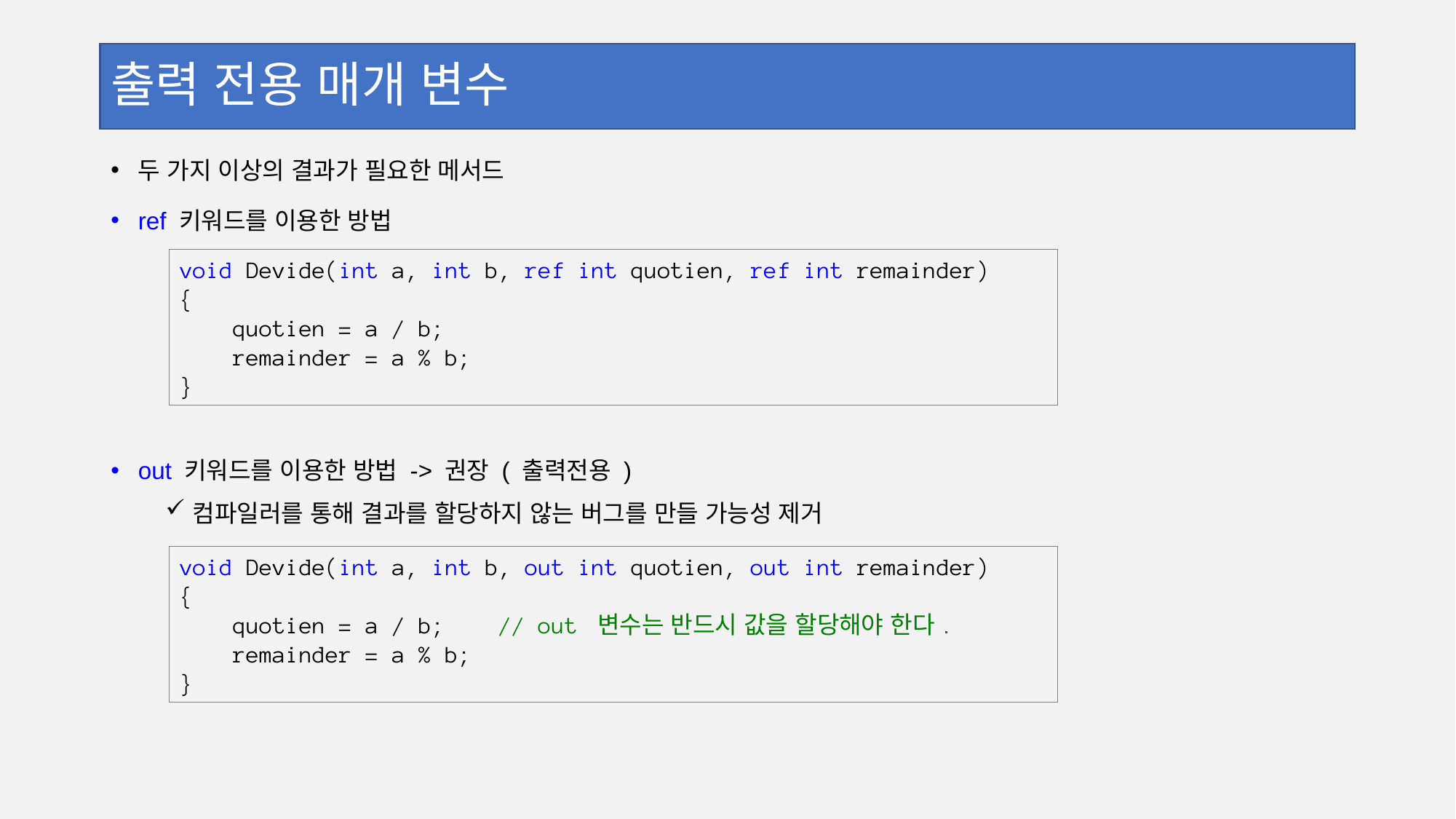

# 출력 전용 매개 변수
두 가지 이상의 결과가 필요한 메서드
ref 키워드를 이용한 방법

out 키워드를 이용한 방법 -> 권장 ( 출력전용 )
컴파일러를 통해 결과를 할당하지 않는 버그를 만들 가능성 제거

void Devide(int a, int b, ref int quotien, ref int remainder)
{
    quotien = a / b;
    remainder = a % b;
}
void Devide(int a, int b, out int quotien, out int remainder)
{
    quotien = a / b;    // out 변수는 반드시 값을 할당해야 한다.
    remainder = a % b;
}